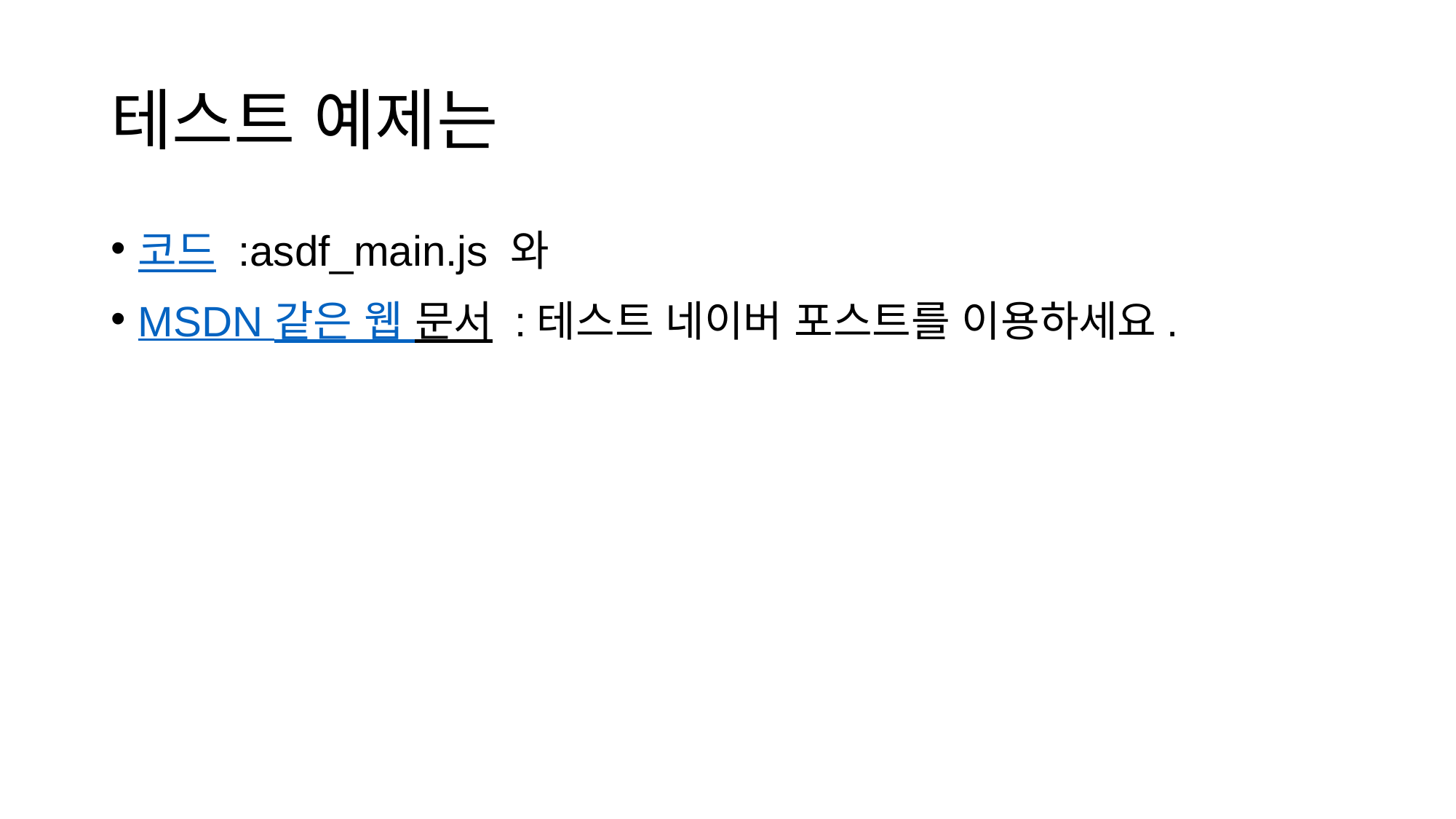

# 테스트 예제는
코드 :asdf_main.js 와
MSDN 같은 웹 문서 :테스트 네이버 포스트를 이용하세요.